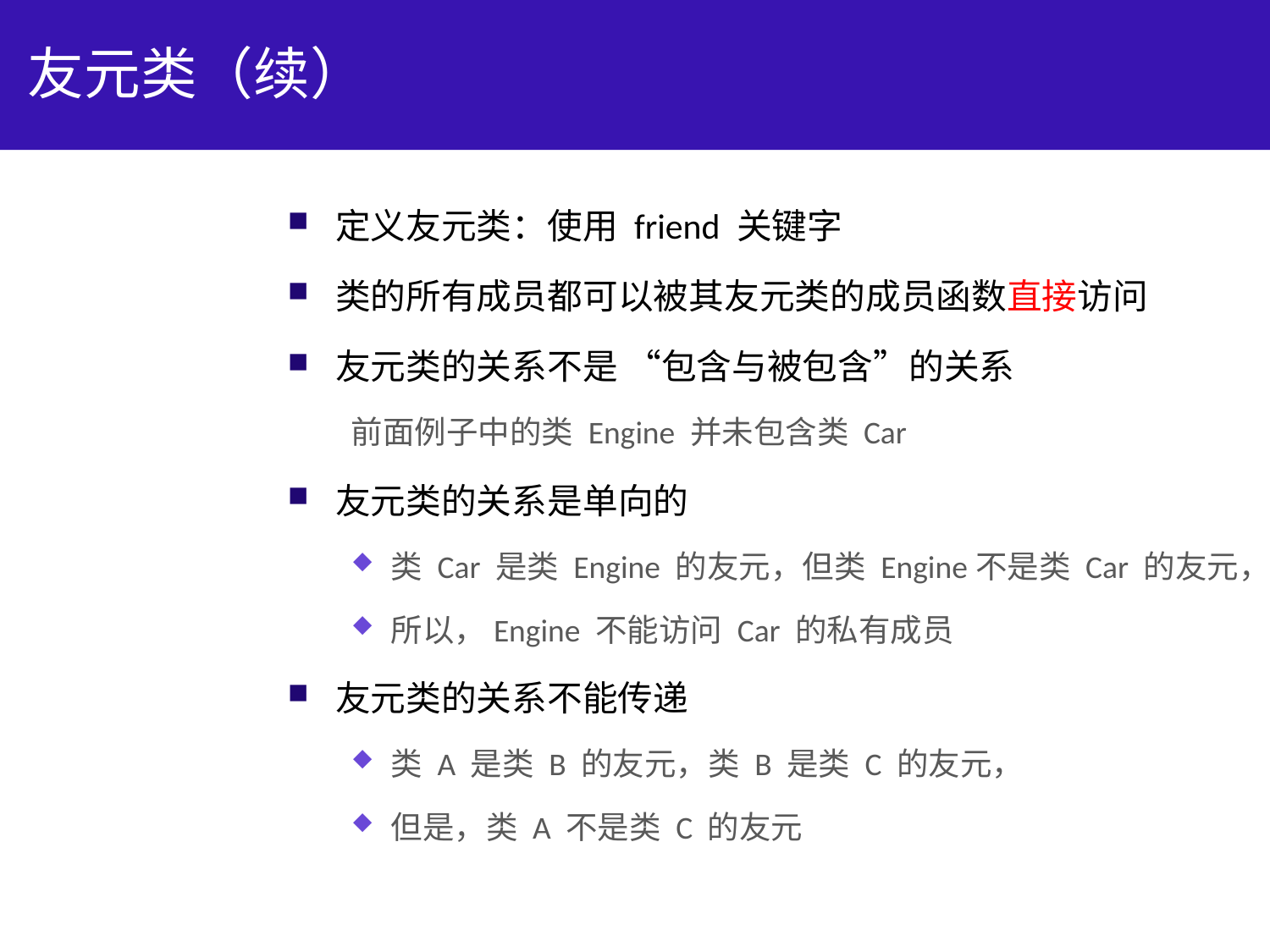

# 友元类（续）
定义友元类：使用 friend 关键字
类的所有成员都可以被其友元类的成员函数直接访问
友元类的关系不是 “包含与被包含”的关系
前面例子中的类 Engine 并未包含类 Car
友元类的关系是单向的
类 Car 是类 Engine 的友元，但类 Engine不是类 Car 的友元，
所以，Engine 不能访问 Car 的私有成员
友元类的关系不能传递
类 A 是类 B 的友元，类 B 是类 C 的友元，
但是，类 A 不是类 C 的友元
22